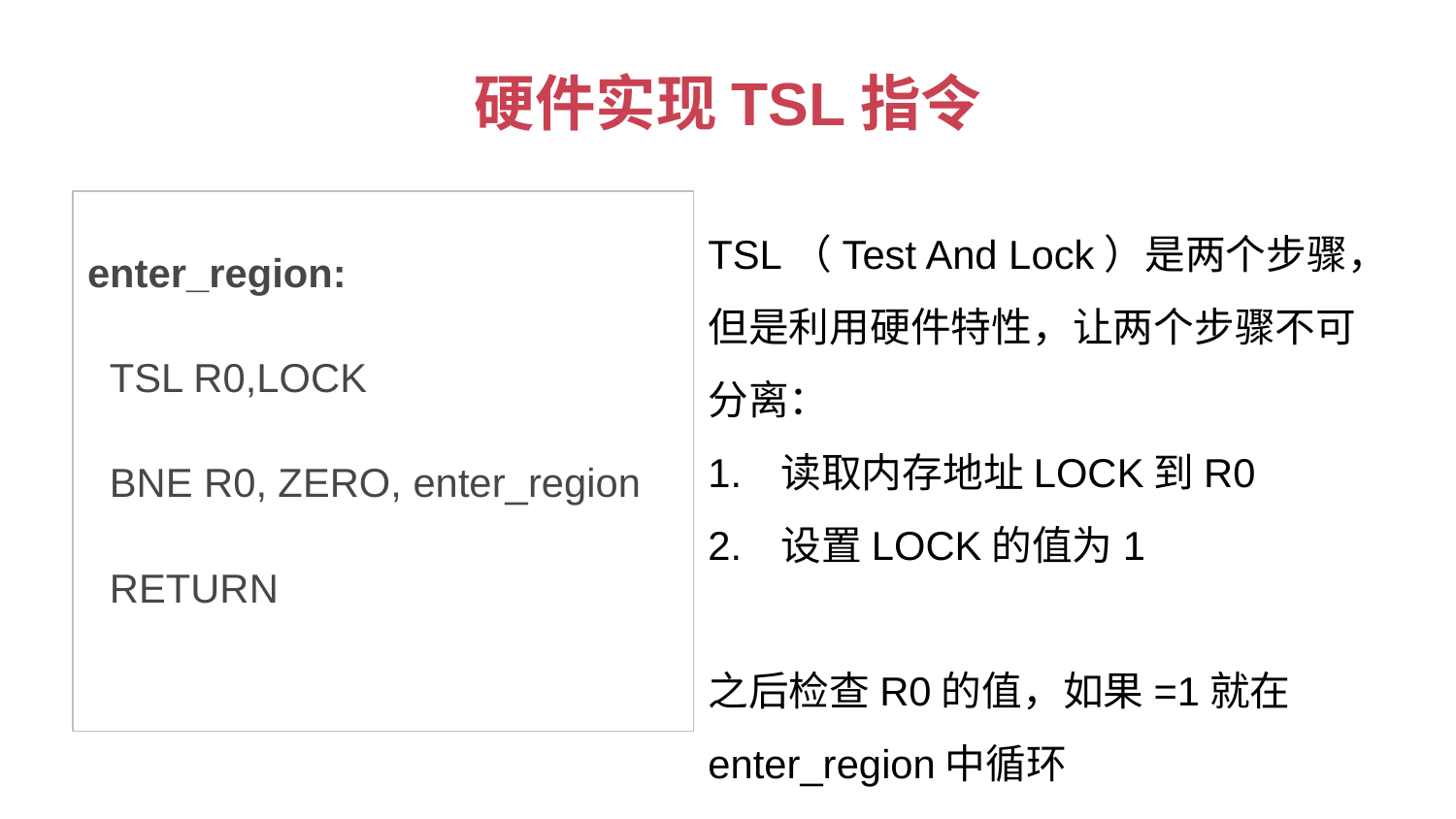

# 硬件实现TSL指令
enter_region:
  TSL R0,LOCK
  BNE R0, ZERO, enter_region
  RETURN
TSL（Test And Lock）是两个步骤，但是利用硬件特性，让两个步骤不可分离：
读取内存地址LOCK到R0
设置LOCK的值为1

之后检查R0的值，如果=1就在enter_region中循环